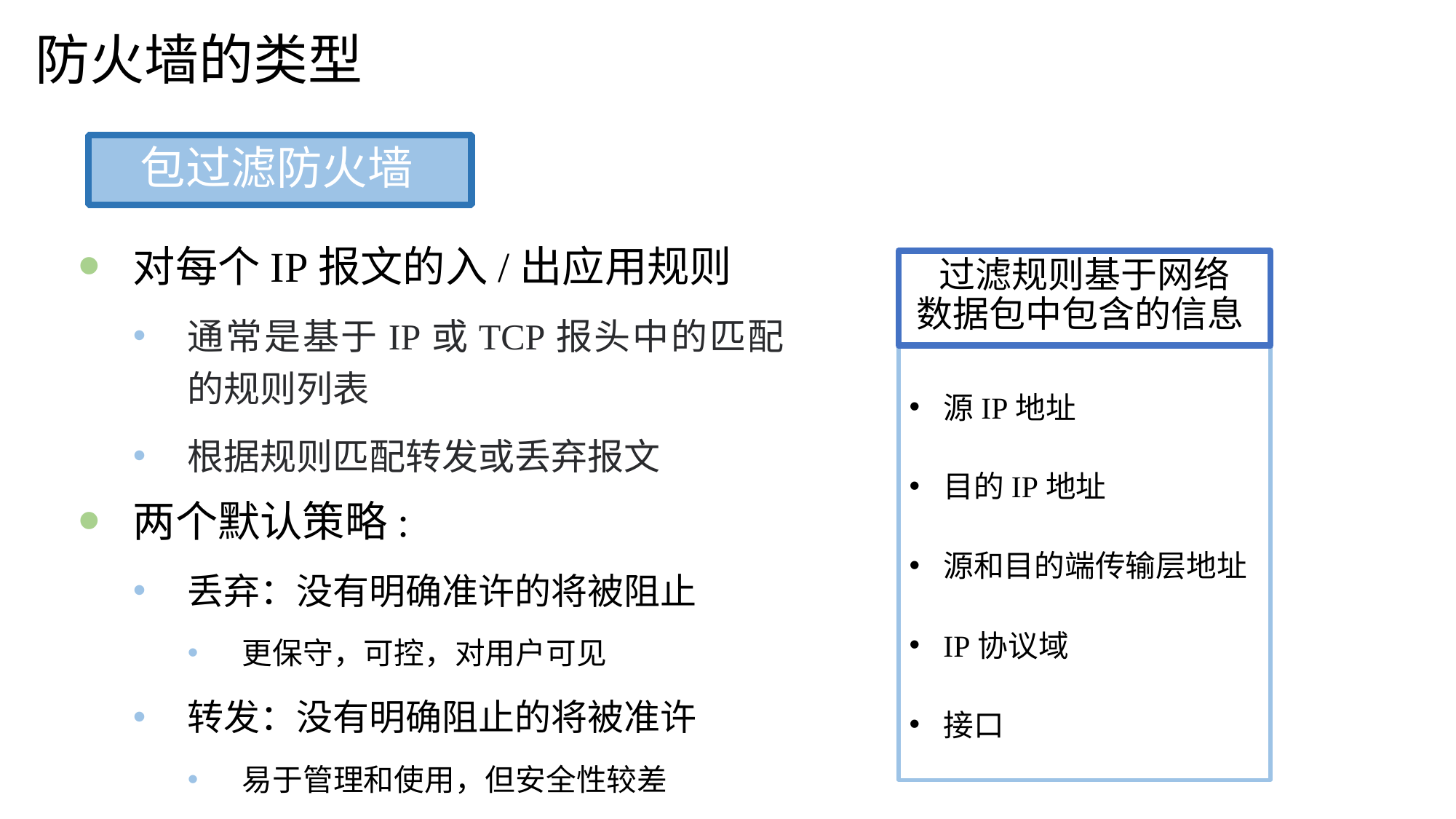

防火墙的类型
包过滤防火墙
对每个IP报文的入/出应用规则
通常是基于IP或TCP报头中的匹配的规则列表
根据规则匹配转发或丢弃报文
两个默认策略:
丢弃：没有明确准许的将被阻止
更保守，可控，对用户可见
转发：没有明确阻止的将被准许
易于管理和使用，但安全性较差
过滤规则基于网络
数据包中包含的信息
源IP地址
目的IP地址
源和目的端传输层地址
IP协议域
接口